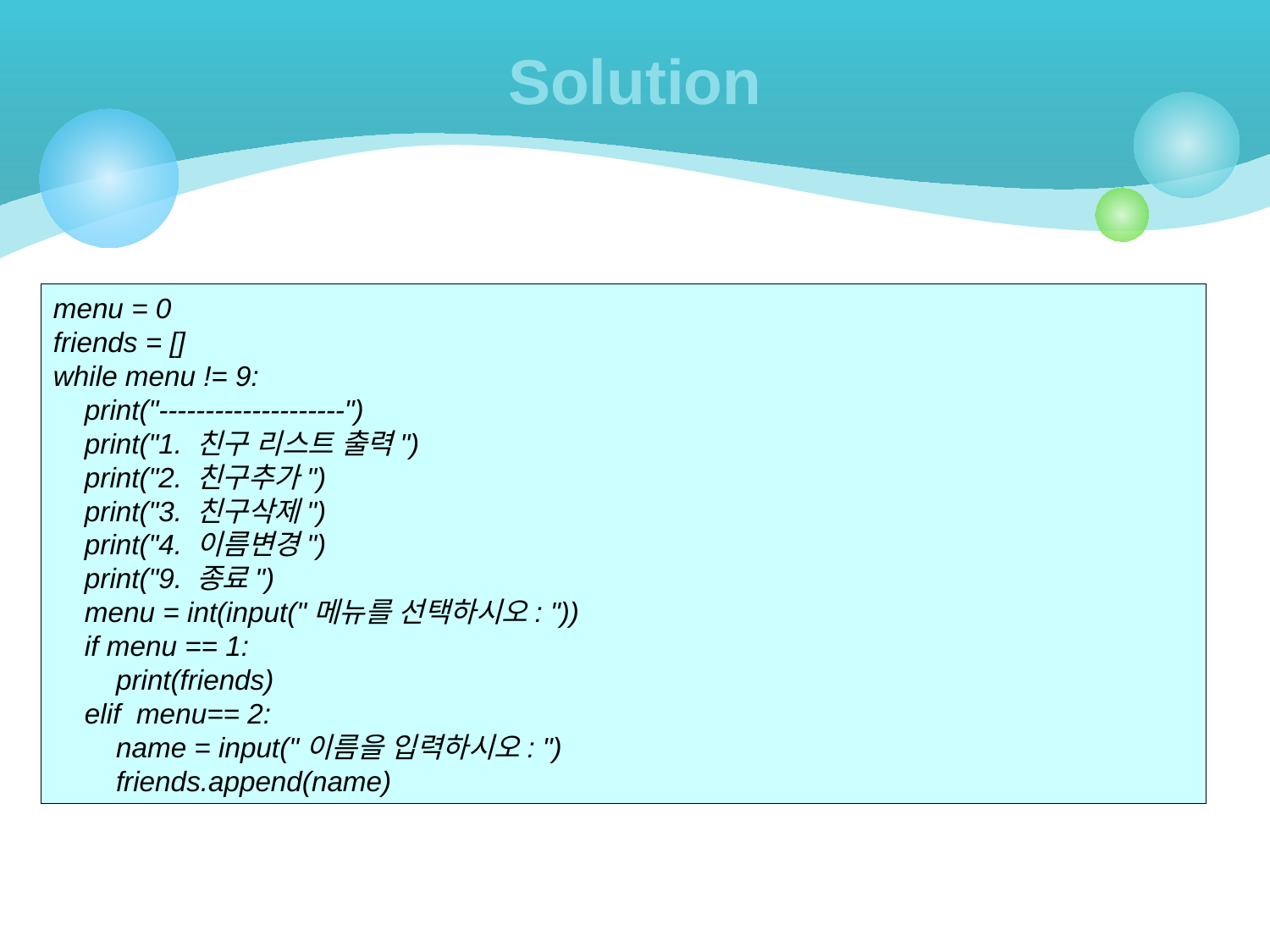

# Solution
menu = 0
friends = []
while menu != 9:
    print("--------------------")
    print("1. 친구 리스트 출력")
    print("2. 친구추가")
    print("3. 친구삭제")
    print("4. 이름변경")
    print("9. 종료")
    menu = int(input("메뉴를 선택하시오: "))
    if menu == 1:
        print(friends)
    elif  menu== 2:
        name = input("이름을 입력하시오: ")
        friends.append(name)